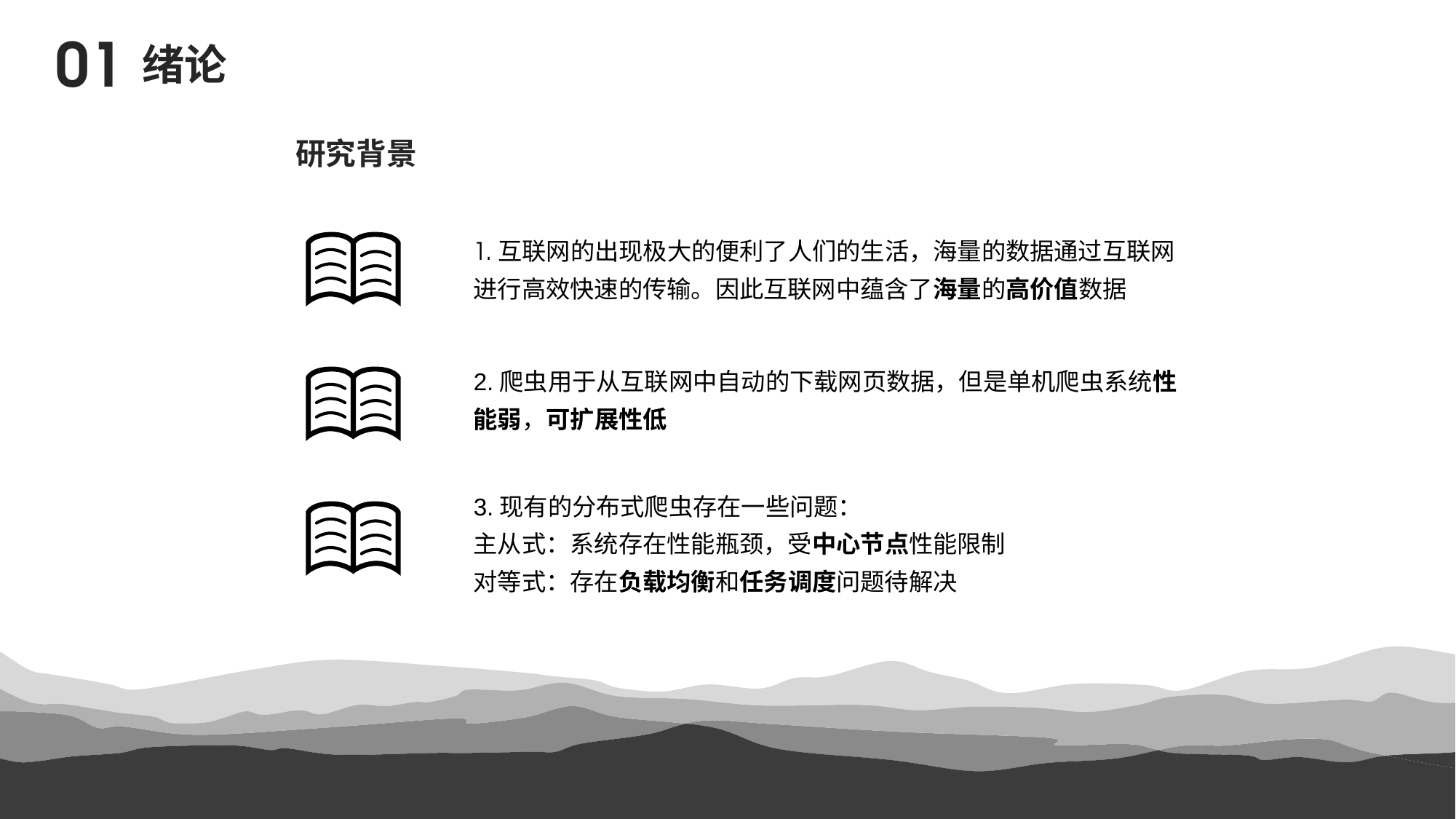

01
绪论
研究背景
1.互联网的出现极大的便利了人们的生活，海量的数据通过互联网进行高效快速的传输。因此互联网中蕴含了海量的高价值数据

2.爬虫用于从互联网中自动的下载网页数据，但是单机爬虫系统性能弱，可扩展性低

3.现有的分布式爬虫存在一些问题：
主从式：系统存在性能瓶颈，受中心节点性能限制
对等式：存在负载均衡和任务调度问题待解决